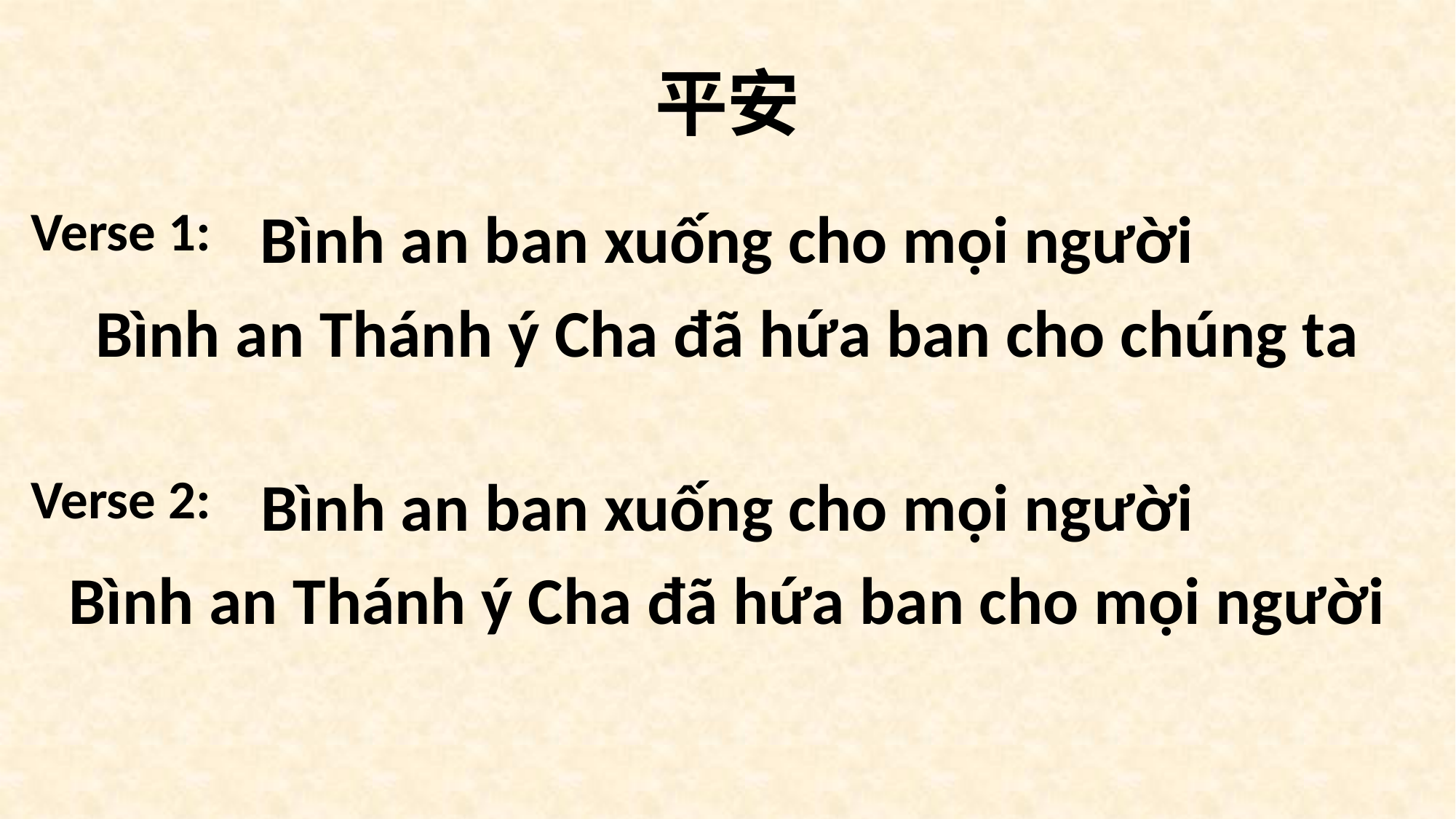

# 平安
Bình an ban xuống cho mọi người
Bình an Thánh ý Cha đã hứa ban cho chúng ta
Verse 1:
Bình an ban xuống cho mọi người
Bình an Thánh ý Cha đã hứa ban cho mọi người
Verse 2: